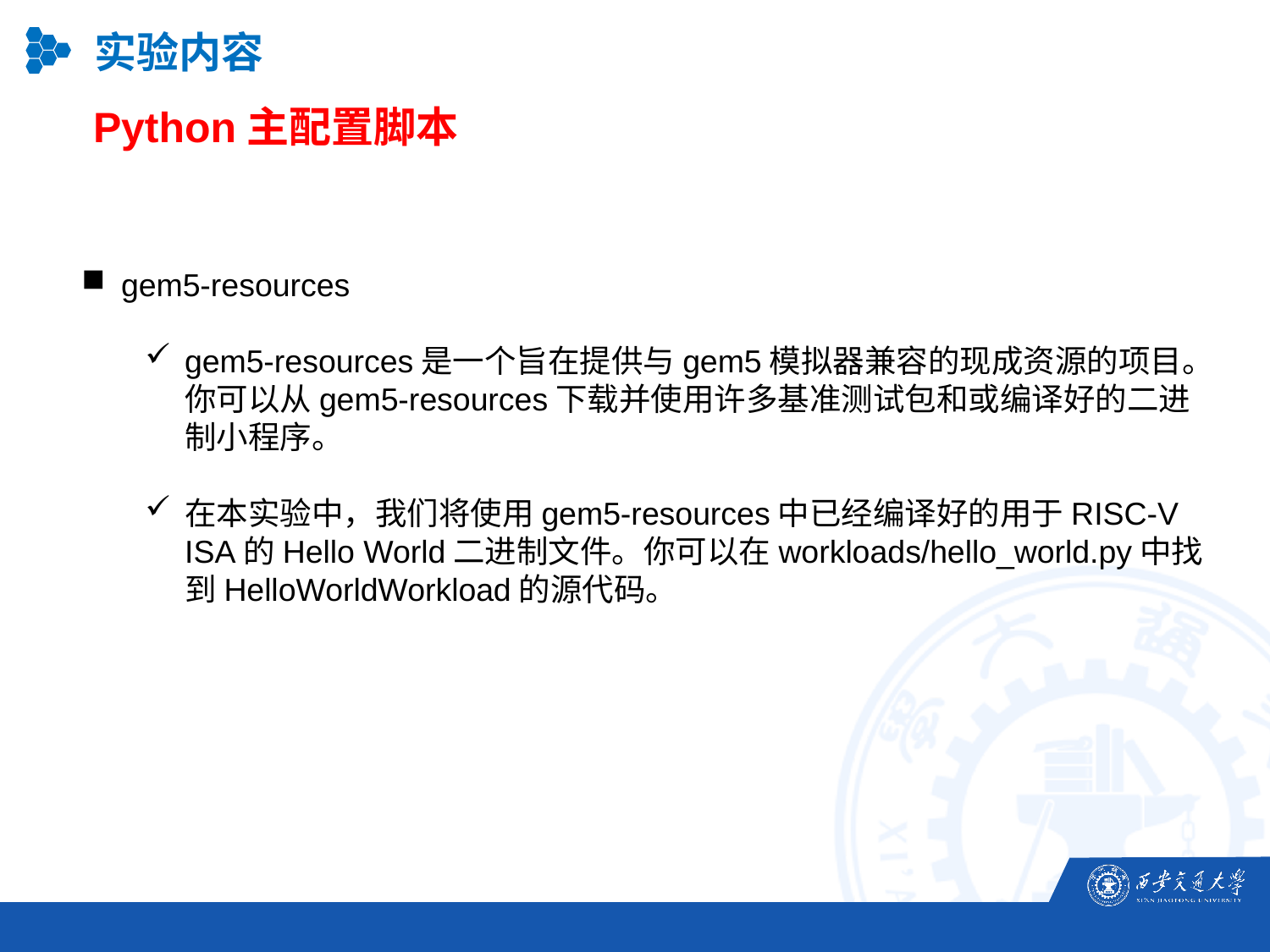

实验内容
Python主配置脚本

gem5-resources

gem5-resources是一个旨在提供与gem5模拟器兼容的现成资源的项目。你可以从gem5-resources下载并使用许多基准测试包和或编译好的二进制小程序。

在本实验中，我们将使用gem5-resources中已经编译好的用于RISC-V ISA的Hello World二进制文件。你可以在workloads/hello_world.py中找到HelloWorldWorkload的源代码。